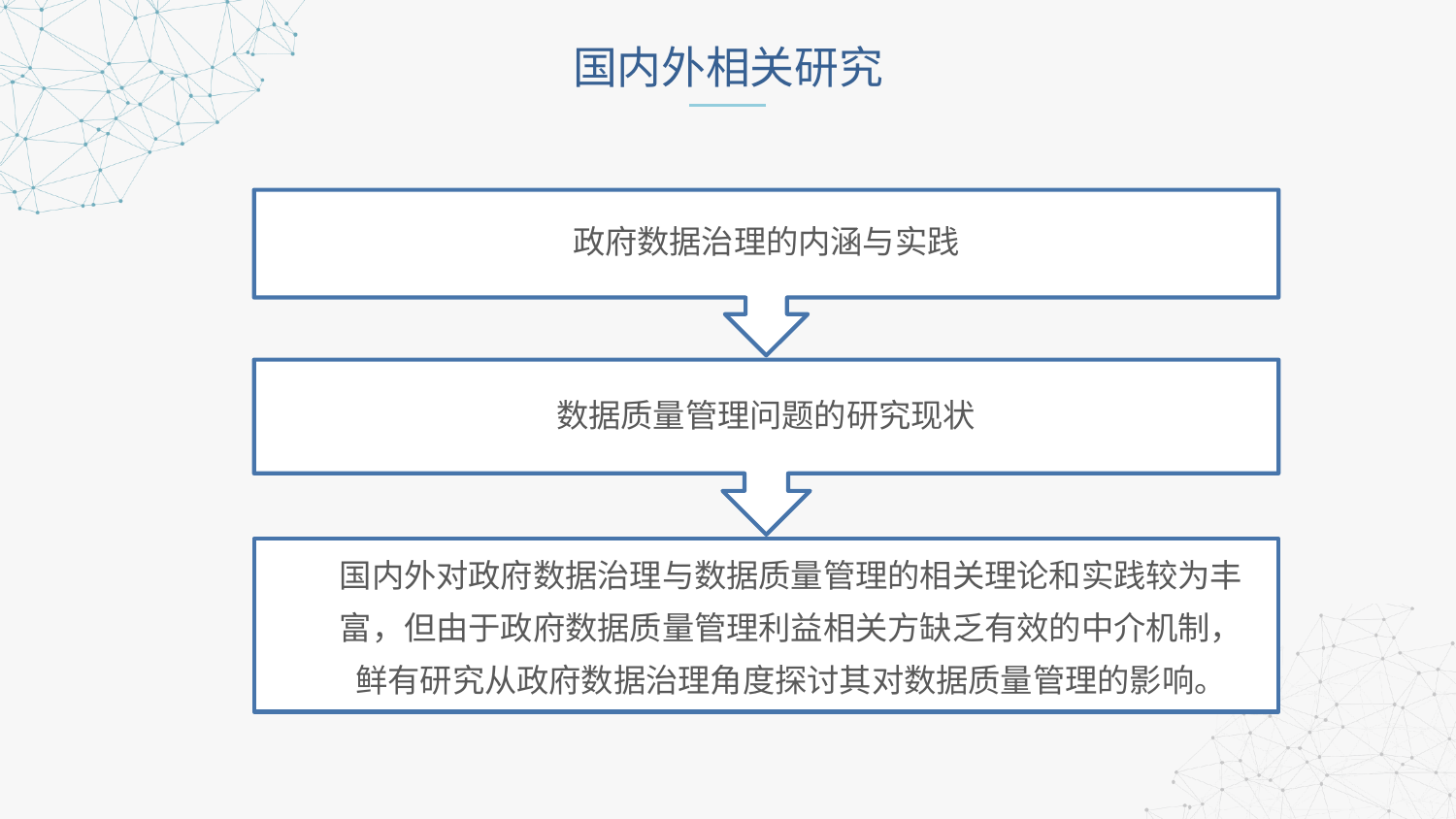

国内外相关研究

政府数据治理的内涵与实践

数据质量管理问题的研究现状

国内外对政府数据治理与数据质量管理的相关理论和实践较为丰富，但由于政府数据质量管理利益相关方缺乏有效的中介机制，鲜有研究从政府数据治理角度探讨其对数据质量管理的影响。